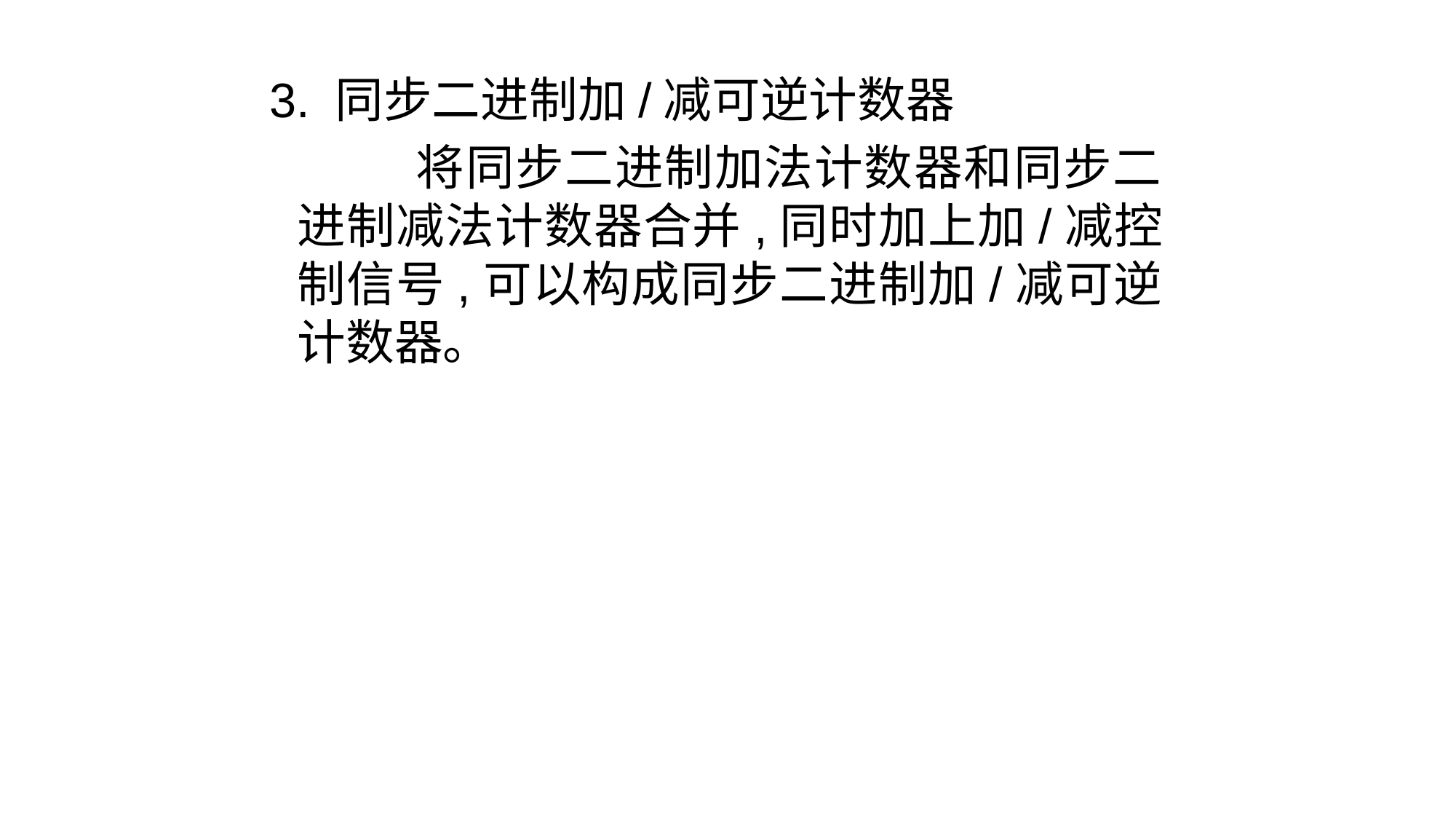

3. 同步二进制加/减可逆计数器
            将同步二进制加法计数器和同步二进制减法计数器合并,同时加上加/减控制信号,可以构成同步二进制加/减可逆计数器。